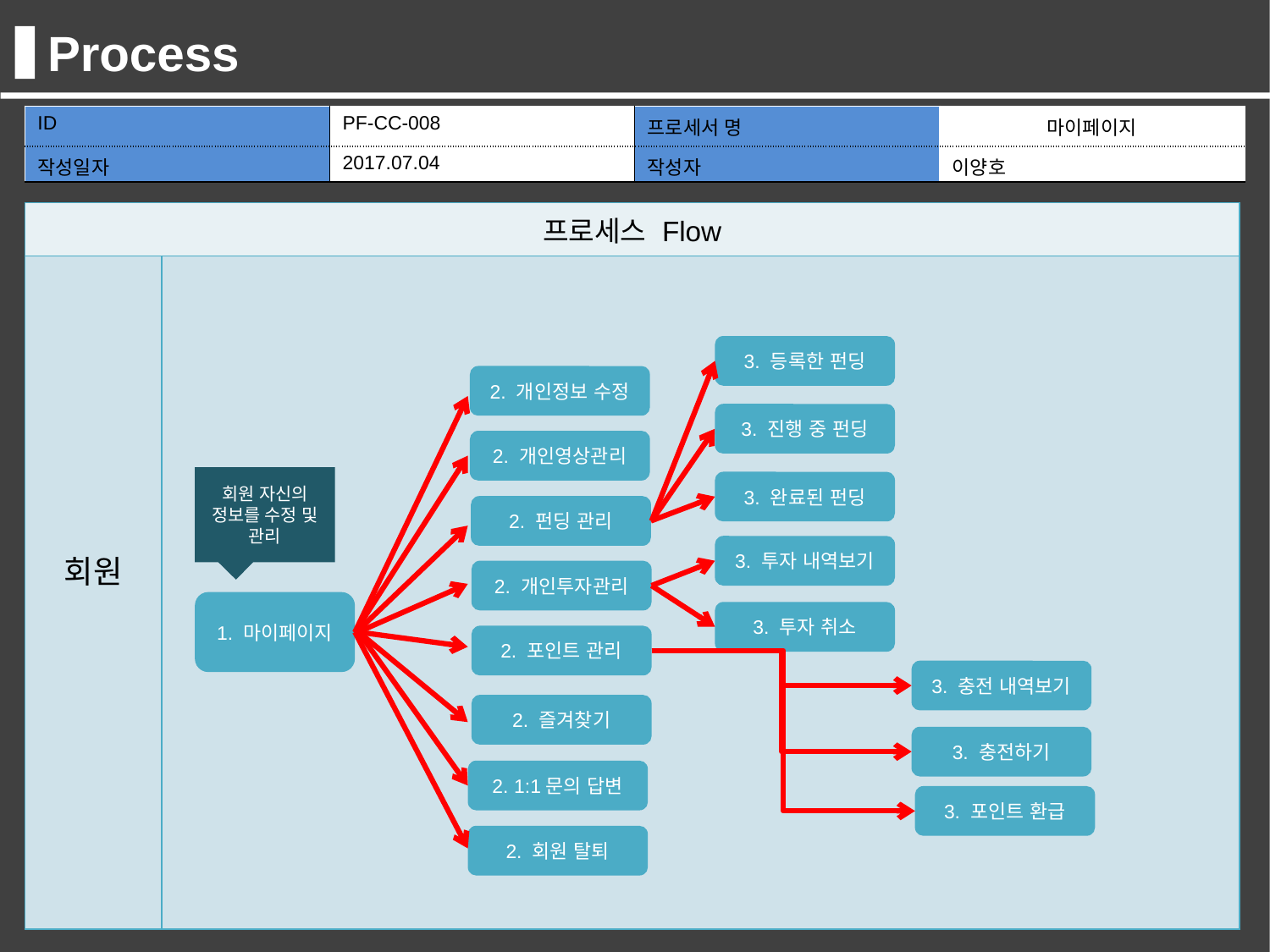

Process

| ID | PF-CC-008 | 프로세서 명 | 마이페이지 |
| --- | --- | --- | --- |
| 작성일자 | 2017.07.04 | 작성자 | 이양호 |
| 프로세스 Flow |  |
| --- | --- |
| 회원 |  |
3. 등록한 펀딩
2. 개인정보 수정
3. 진행 중 펀딩
2. 개인영상관리
회원 자신의 정보를 수정 및 관리
3. 완료된 펀딩
2. 펀딩 관리
3. 투자 내역보기
2. 개인투자관리
1. 마이페이지
3. 투자 취소
2. 포인트 관리
3. 충전 내역보기
2. 즐겨찾기
3. 충전하기
2. 1:1문의 답변
3. 포인트 환급
2. 회원 탈퇴